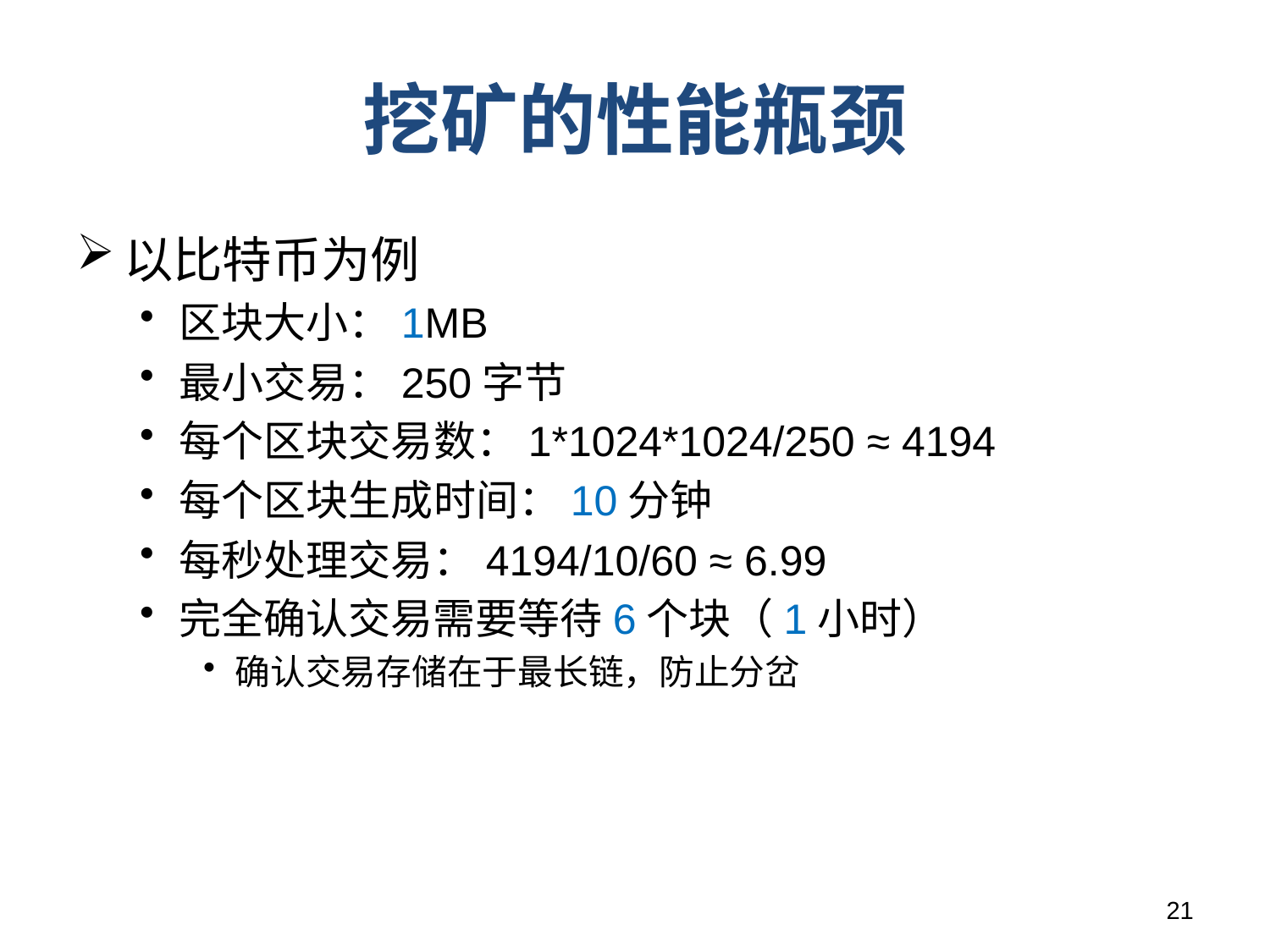

# 挖矿的性能瓶颈
以比特币为例
区块大小：1MB
最小交易：250字节
每个区块交易数：1*1024*1024/250 ≈ 4194
每个区块生成时间：10分钟
每秒处理交易：4194/10/60 ≈ 6.99
完全确认交易需要等待6个块（1小时）
确认交易存储在于最长链，防止分岔
21